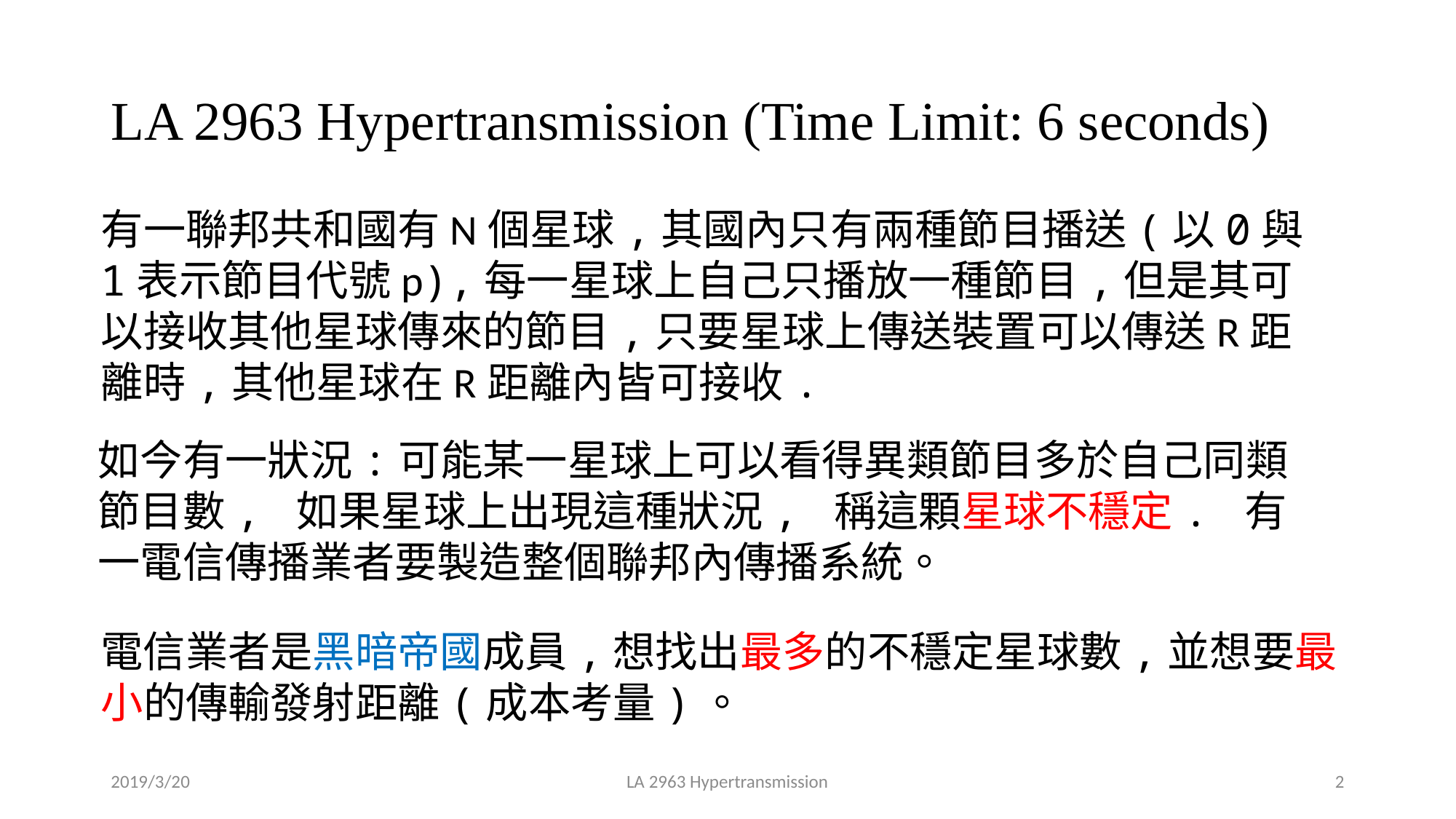

# LA 2963 Hypertransmission (Time Limit: 6 seconds)
有一聯邦共和國有N個星球,其國內只有兩種節目播送(以0與1表示節目代號p),每一星球上自己只播放一種節目,但是其可以接收其他星球傳來的節目,只要星球上傳送裝置可以傳送R距離時,其他星球在R距離內皆可接收.
如今有一狀況:可能某一星球上可以看得異類節目多於自己同類節目數, 如果星球上出現這種狀況, 稱這顆星球不穩定. 有一電信傳播業者要製造整個聯邦內傳播系統。
電信業者是黑暗帝國成員,想找出最多的不穩定星球數,並想要最小的傳輸發射距離(成本考量)。
2019/3/20
LA 2963 Hypertransmission
2